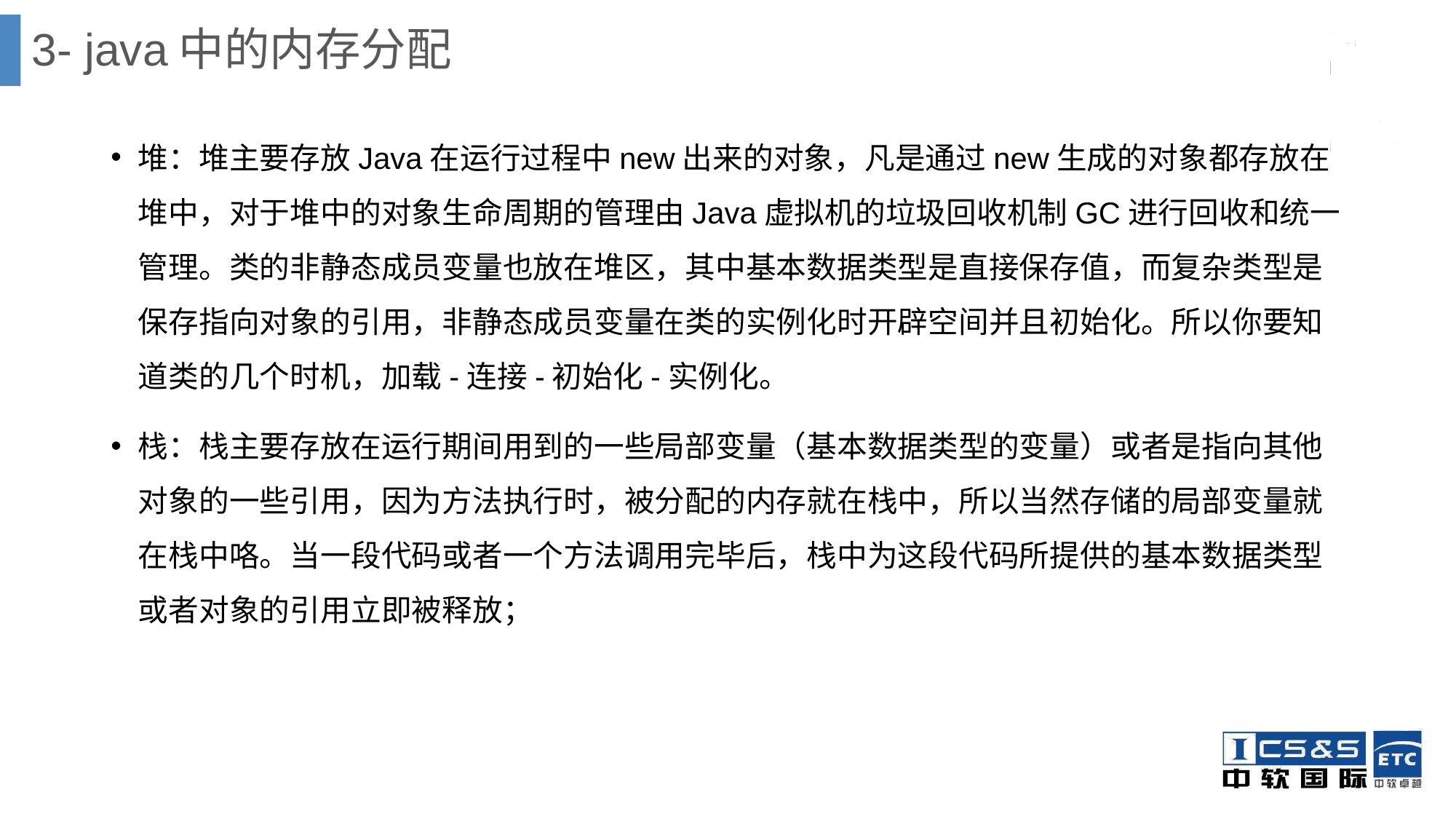

# 3- java中的内存分配
堆：堆主要存放Java在运行过程中new出来的对象，凡是通过new生成的对象都存放在堆中，对于堆中的对象生命周期的管理由Java虚拟机的垃圾回收机制GC进行回收和统一管理。类的非静态成员变量也放在堆区，其中基本数据类型是直接保存值，而复杂类型是保存指向对象的引用，非静态成员变量在类的实例化时开辟空间并且初始化。所以你要知道类的几个时机，加载-连接-初始化-实例化。
栈：栈主要存放在运行期间用到的一些局部变量（基本数据类型的变量）或者是指向其他对象的一些引用，因为方法执行时，被分配的内存就在栈中，所以当然存储的局部变量就在栈中咯。当一段代码或者一个方法调用完毕后，栈中为这段代码所提供的基本数据类型或者对象的引用立即被释放；